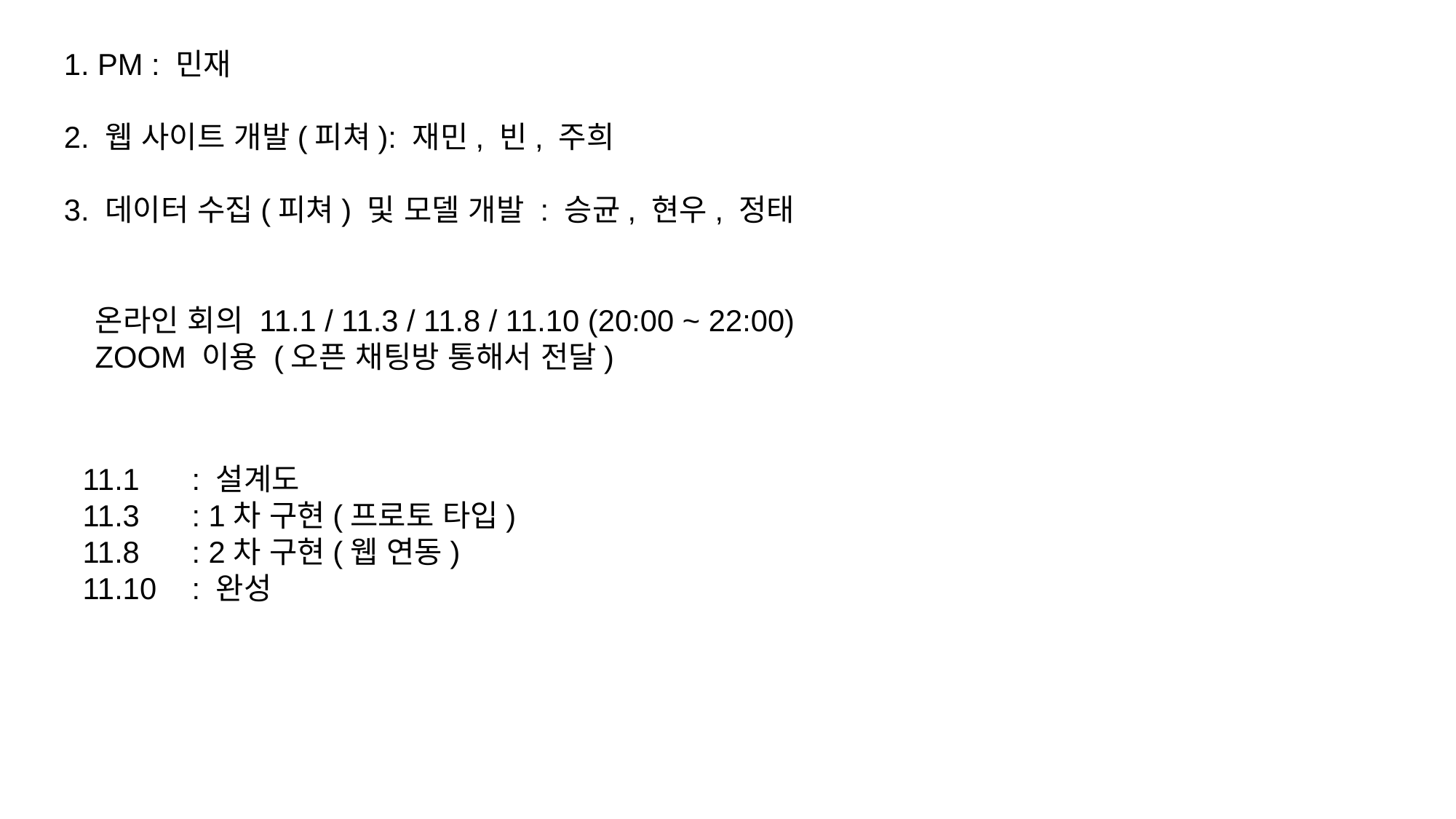

1. PM : 민재

2. 웹 사이트 개발(피쳐): 재민, 빈, 주희

3. 데이터 수집(피쳐) 및 모델 개발 : 승균, 현우, 정태
온라인 회의 11.1 / 11.3 / 11.8 / 11.10 (20:00 ~ 22:00)
ZOOM 이용 (오픈 채팅방 통해서 전달)
11.1	: 설계도
11.3	: 1차 구현(프로토 타입)
11.8	: 2차 구현(웹 연동)
11.10	: 완성